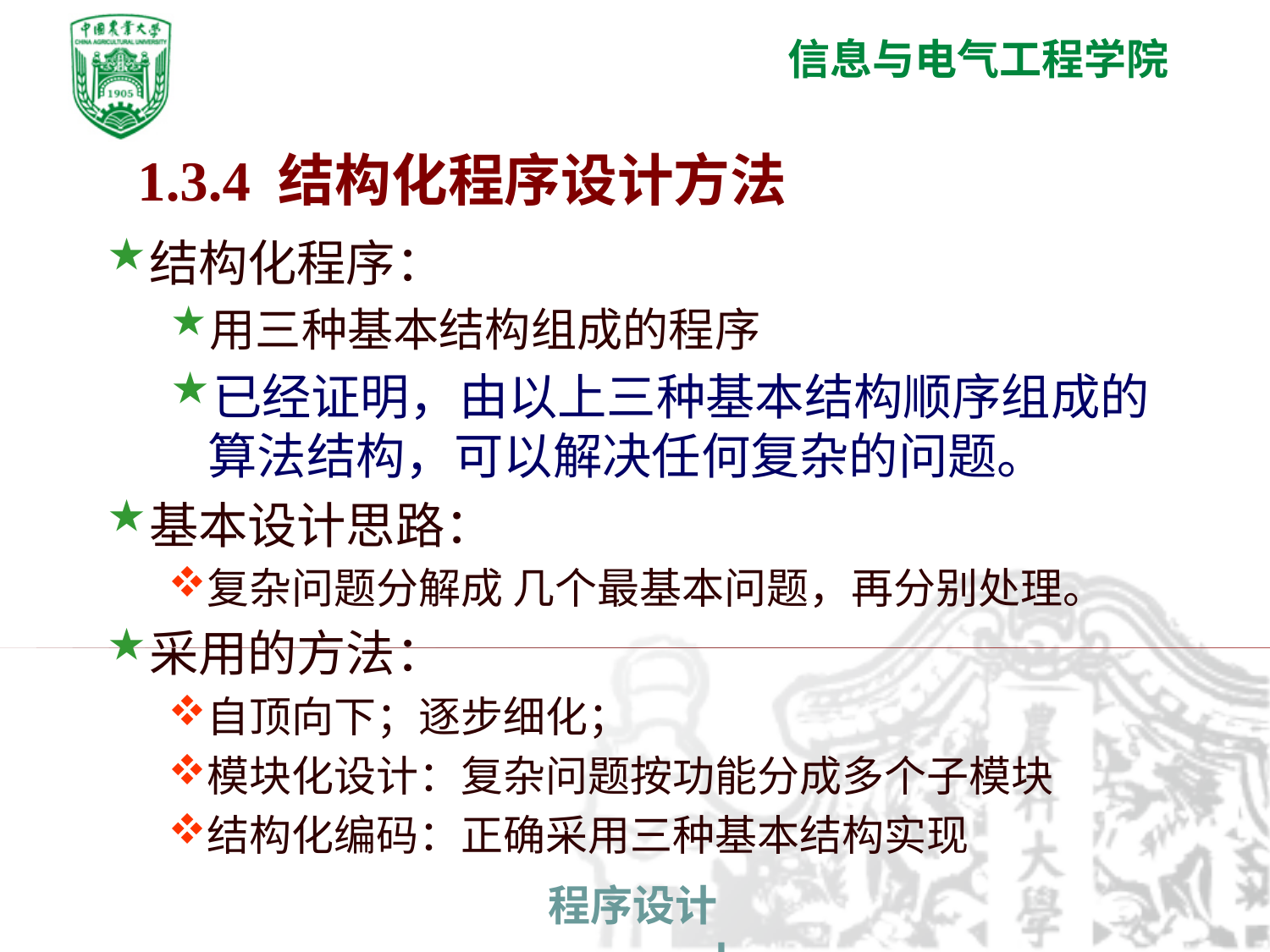

# 1.3.4 结构化程序设计方法
结构化程序：
用三种基本结构组成的程序
已经证明，由以上三种基本结构顺序组成的算法结构，可以解决任何复杂的问题。
基本设计思路：
复杂问题分解成 几个最基本问题，再分别处理。
采用的方法：
自顶向下；逐步细化；
模块化设计：复杂问题按功能分成多个子模块
结构化编码：正确采用三种基本结构实现